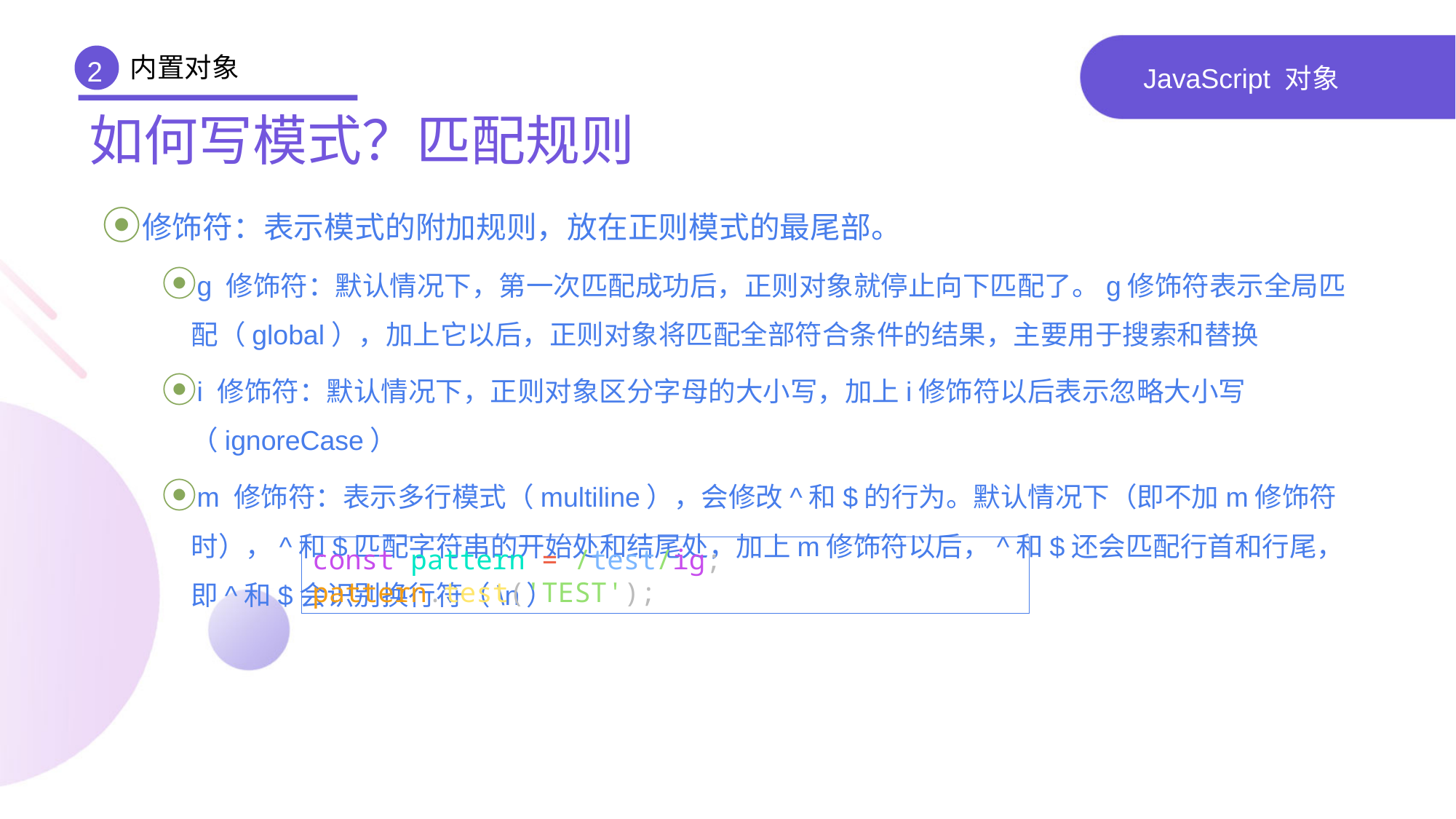

内置对象
2
# JavaScript 对象
如何写模式？匹配规则
修饰符：表示模式的附加规则，放在正则模式的最尾部。
g 修饰符：默认情况下，第一次匹配成功后，正则对象就停止向下匹配了。g修饰符表示全局匹配（global），加上它以后，正则对象将匹配全部符合条件的结果，主要用于搜索和替换
i 修饰符：默认情况下，正则对象区分字母的大小写，加上i修饰符以后表示忽略大小写（ignoreCase）
m 修饰符：表示多行模式（multiline），会修改^和$的行为。默认情况下（即不加m修饰符时），^和$匹配字符串的开始处和结尾处，加上m修饰符以后，^和$还会匹配行首和行尾，即^和$会识别换行符（\n）
const pattern = /test/ig;
pattern.test('TEST');